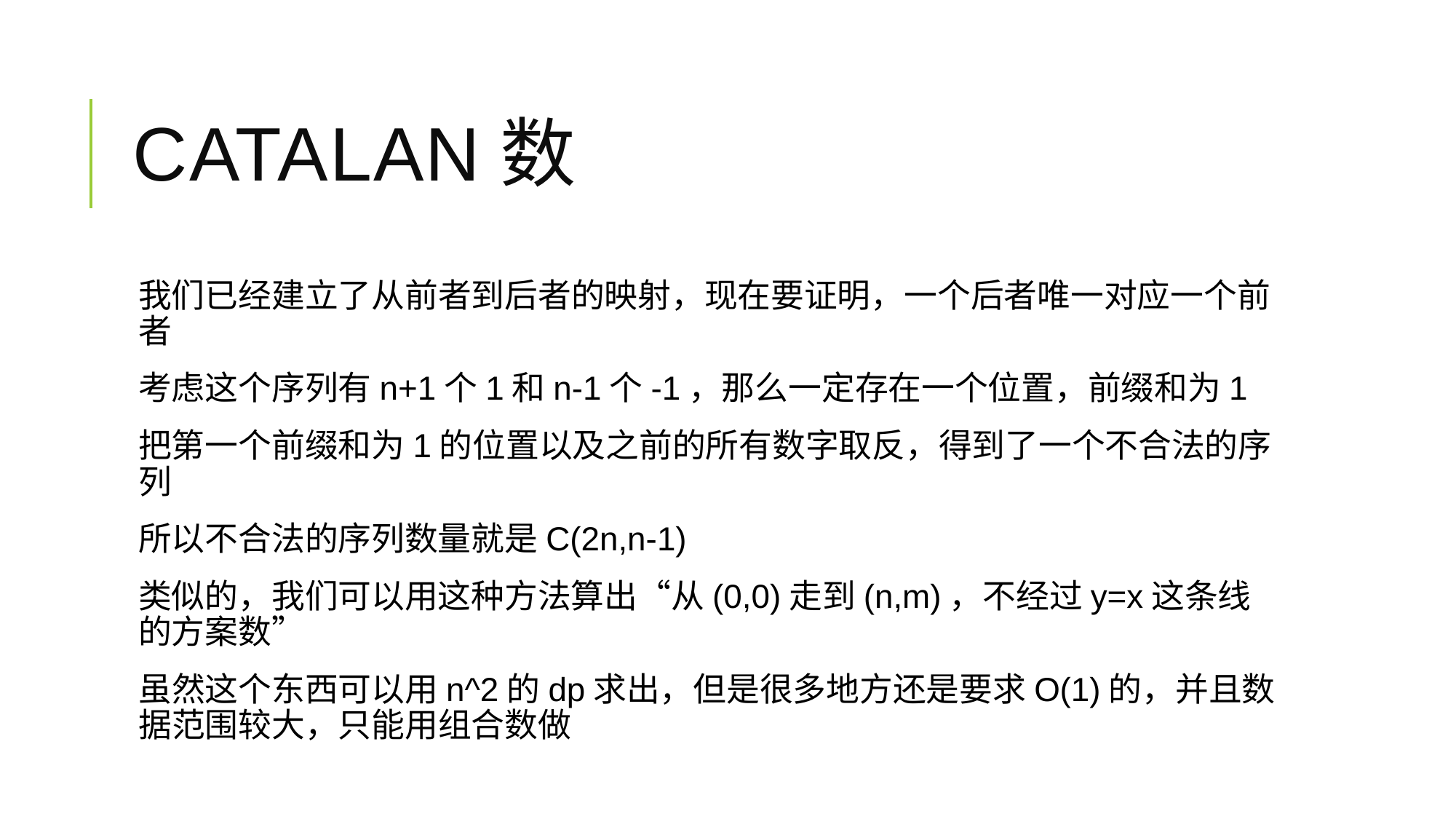

# catalan数
我们已经建立了从前者到后者的映射，现在要证明，一个后者唯一对应一个前者
考虑这个序列有n+1个1和n-1个-1，那么一定存在一个位置，前缀和为1
把第一个前缀和为1的位置以及之前的所有数字取反，得到了一个不合法的序列
所以不合法的序列数量就是C(2n,n-1)
类似的，我们可以用这种方法算出“从(0,0)走到(n,m)，不经过y=x这条线的方案数”
虽然这个东西可以用n^2的dp求出，但是很多地方还是要求O(1)的，并且数据范围较大，只能用组合数做